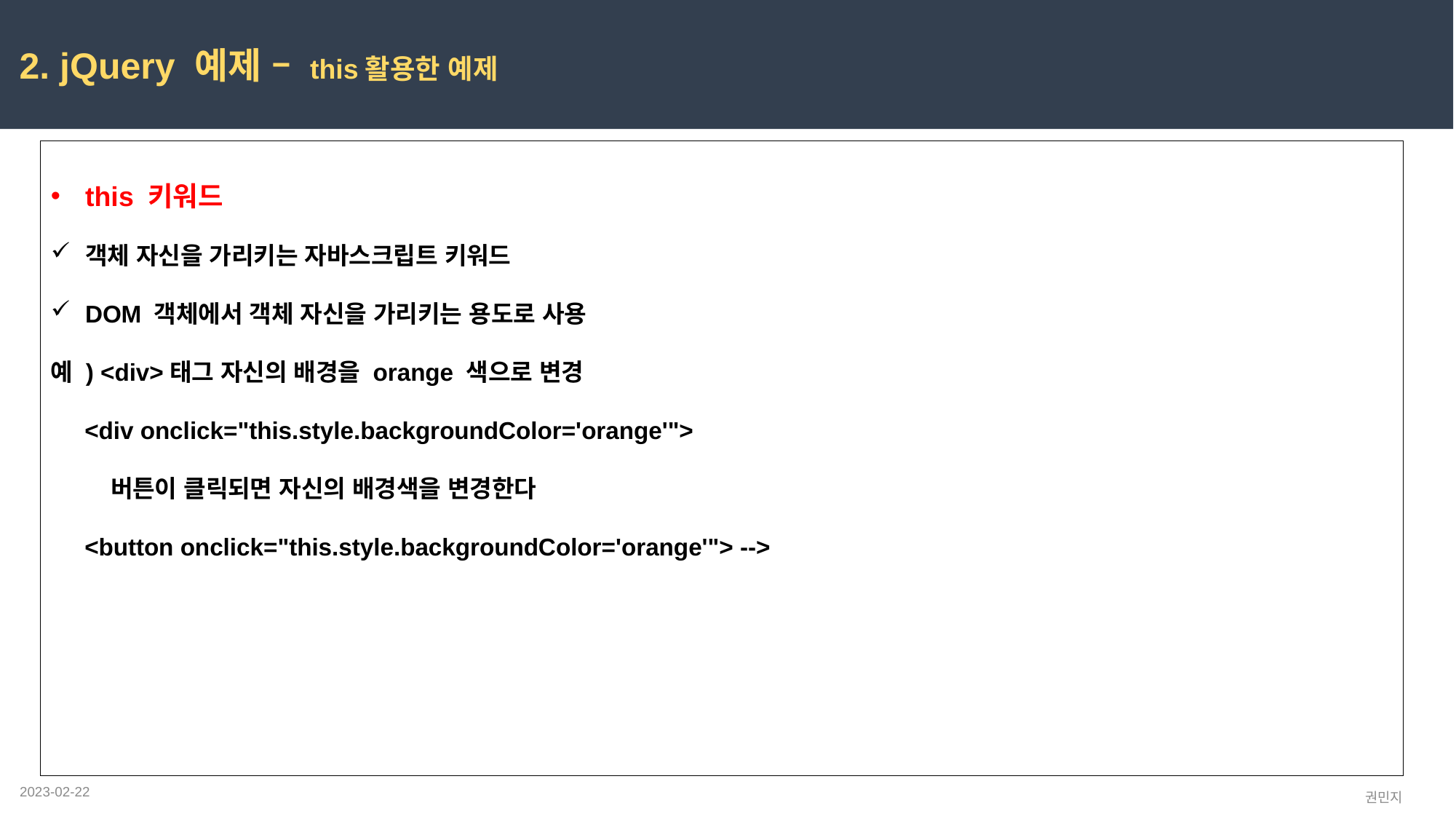

2. jQuery 예제 – this활용한 예제
this 키워드
객체 자신을 가리키는 자바스크립트 키워드
DOM 객체에서 객체 자신을 가리키는 용도로 사용
예 ) <div>태그 자신의 배경을 orange 색으로 변경
     <div onclick="this.style.backgroundColor='orange'">
        버튼이 클릭되면 자신의 배경색을 변경한다
     <button onclick="this.style.backgroundColor='orange'"> -->

2023-02-22
권민지